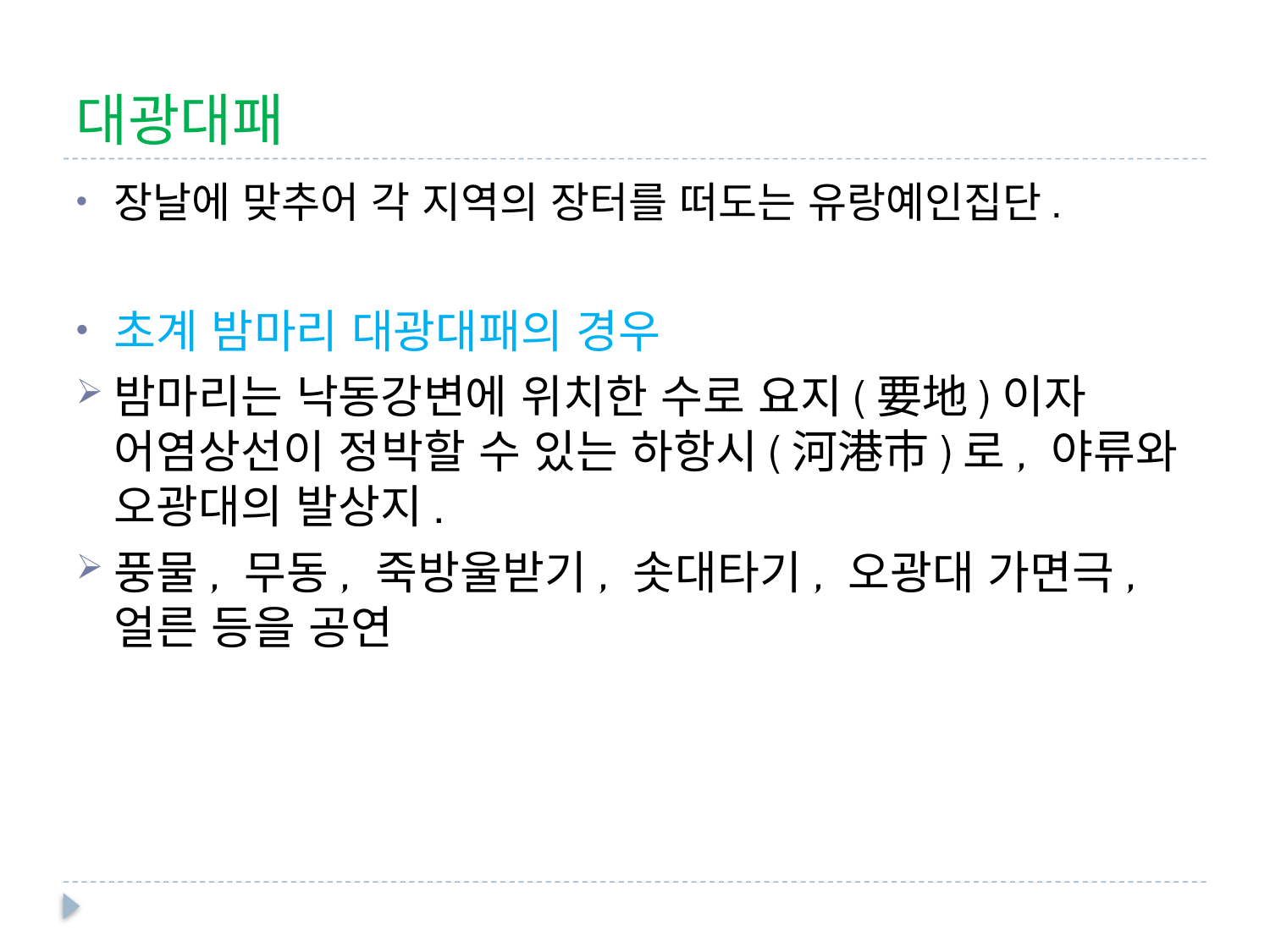

# 대광대패
장날에 맞추어 각 지역의 장터를 떠도는 유랑예인집단.

초계 밤마리 대광대패의 경우
밤마리는 낙동강변에 위치한 수로 요지(要地)이자 어염상선이 정박할 수 있는 하항시(河港市)로, 야류와 오광대의 발상지.
풍물, 무동, 죽방울받기, 솟대타기, 오광대 가면극, 얼른 등을 공연